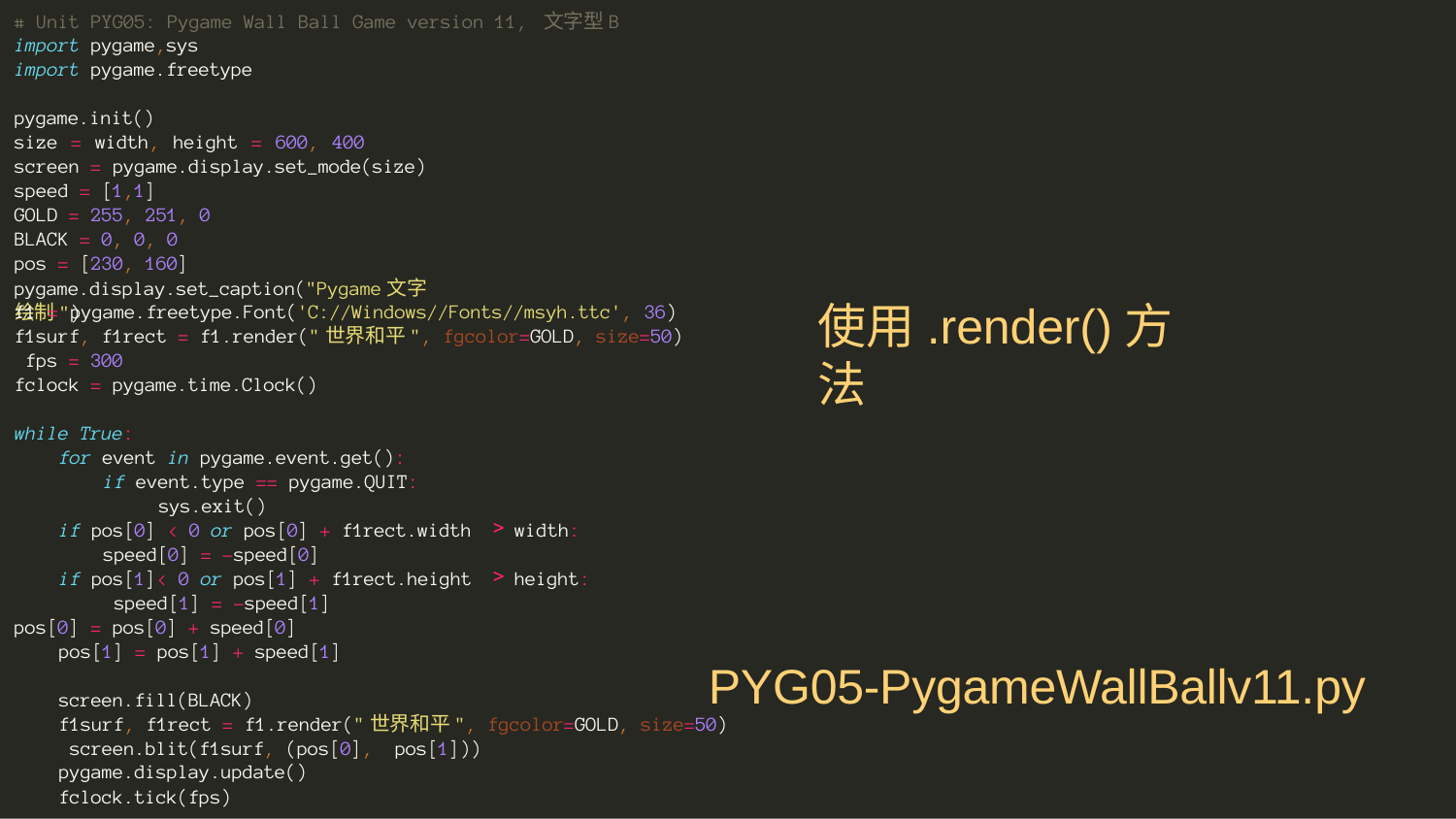

# Unit PYG05: Pygame Wall Ball Game version 11, 文字型B
import pygame,sys
import pygame.freetype
pygame.init()
size = width, height = 600, 400  screen = pygame.display.set_mode(size)  speed = [1,1]
GOLD = 255, 251, 0
BLACK = 0, 0, 0
pos = [230, 160]
pygame.display.set_caption("Pygame文字绘制")
使用.render()方法
f1 = pygame.freetype.Font('C://Windows//Fonts//msyh.ttc', 36)  f1surf, f1rect = f1.render("世界和平", fgcolor=GOLD, size=50)  fps = 300
fclock = pygame.time.Clock()
while True:
for event in pygame.event.get():
if event.type == pygame.QUIT:  sys.exit()
if pos[0] < 0 or pos[0] + f1rect.width  speed[0] = -speed[0]
if pos[1]< 0 or pos[1] + f1rect.height  speed[1] = -speed[1]
pos[0] = pos[0] + speed[0]  pos[1] = pos[1] + speed[1]
width:
height:
PYG05-PygameWallBallv11.py
screen.fill(BLACK)
f1surf, f1rect = f1.render("世界和平", fgcolor=GOLD, size=50)  screen.blit(f1surf, (pos[0], pos[1]))  pygame.display.update()
fclock.tick(fps)